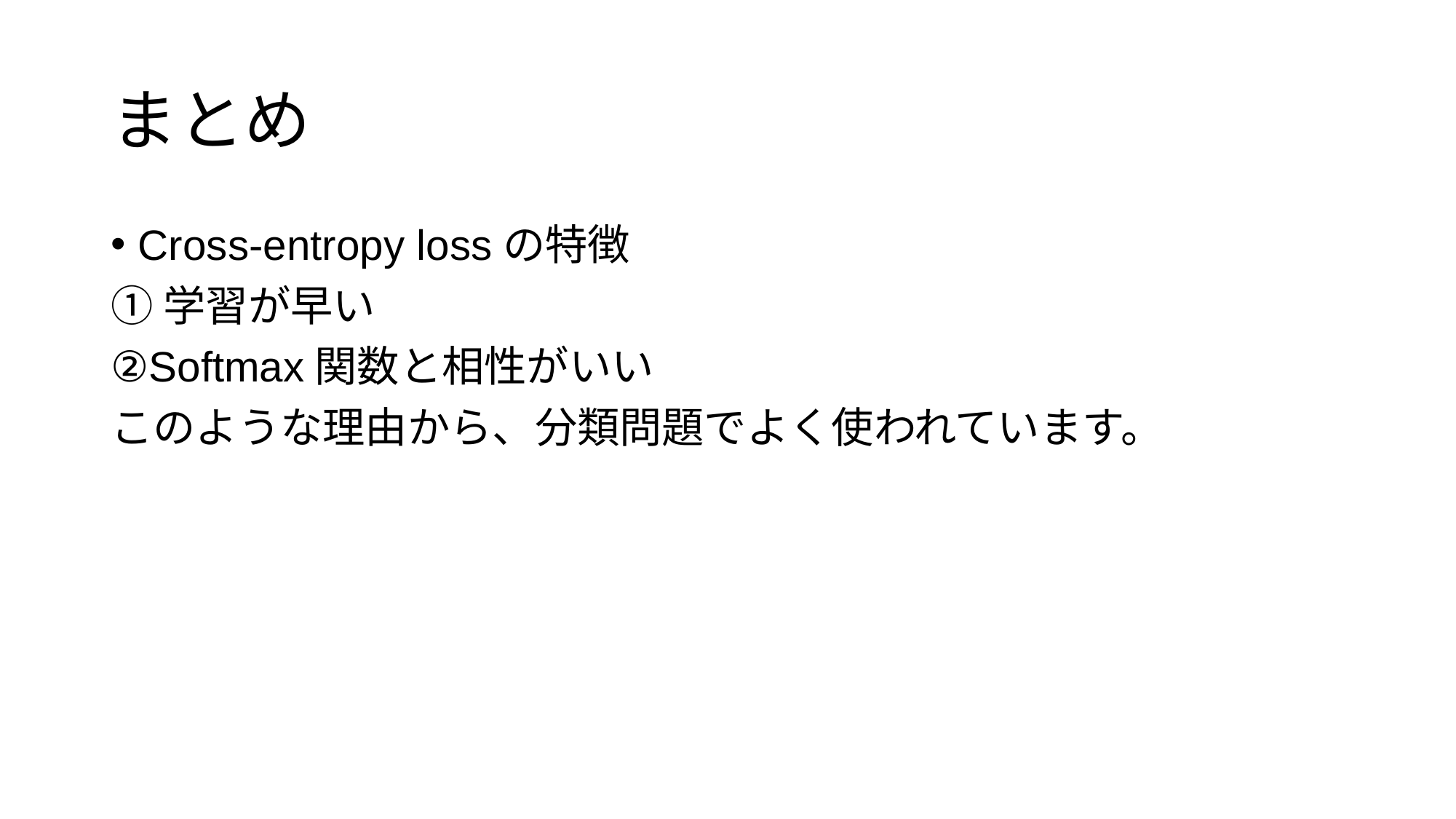

# まとめ
Cross-entropy lossの特徴
①学習が早い
②Softmax関数と相性がいい
このような理由から、分類問題でよく使われています。